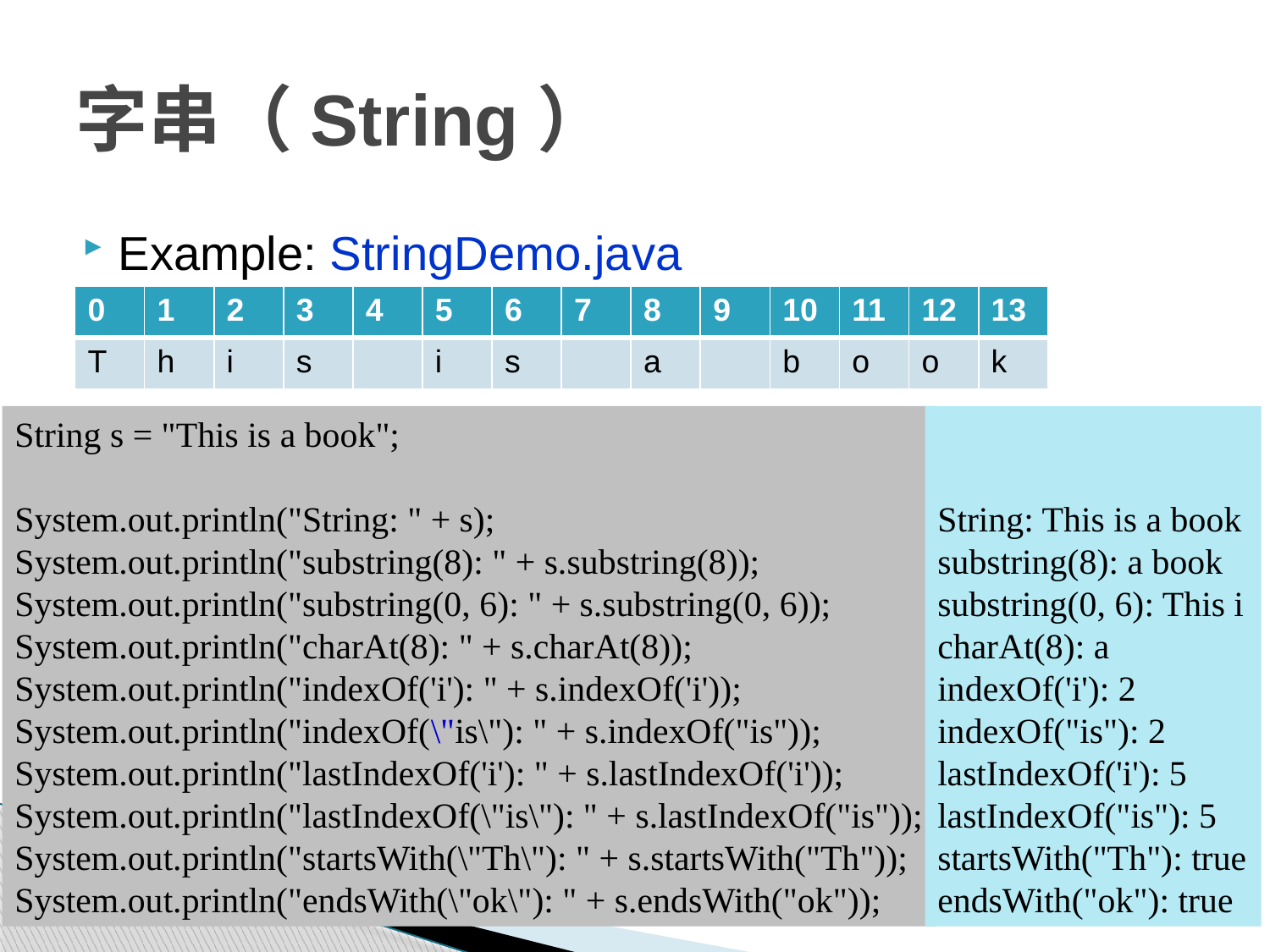

# 字串（String）
Example: StringDemo.java
| 0 | 1 | 2 | 3 | 4 | 5 | 6 | 7 | 8 | 9 | 10 | 11 | 12 | 13 |
| --- | --- | --- | --- | --- | --- | --- | --- | --- | --- | --- | --- | --- | --- |
| T | h | i | s |  | i | s |  | a |  | b | o | o | k |
String s = "This is a book";

System.out.println("String: " + s);
System.out.println("substring(8): " + s.substring(8));
System.out.println("substring(0, 6): " + s.substring(0, 6));
System.out.println("charAt(8): " + s.charAt(8));
System.out.println("indexOf('i'): " + s.indexOf('i'));
System.out.println("indexOf(\"is\"): " + s.indexOf("is"));
System.out.println("lastIndexOf('i'): " + s.lastIndexOf('i'));
System.out.println("lastIndexOf(\"is\"): " + s.lastIndexOf("is"));
System.out.println("startsWith(\"Th\"): " + s.startsWith("Th"));
System.out.println("endsWith(\"ok\"): " + s.endsWith("ok"));

String: This is a book
substring(8): a book
substring(0, 6): This i
charAt(8): a
indexOf('i'): 2
indexOf("is"): 2
lastIndexOf('i'): 5
lastIndexOf("is"): 5
startsWith("Th"): true
endsWith("ok"): true